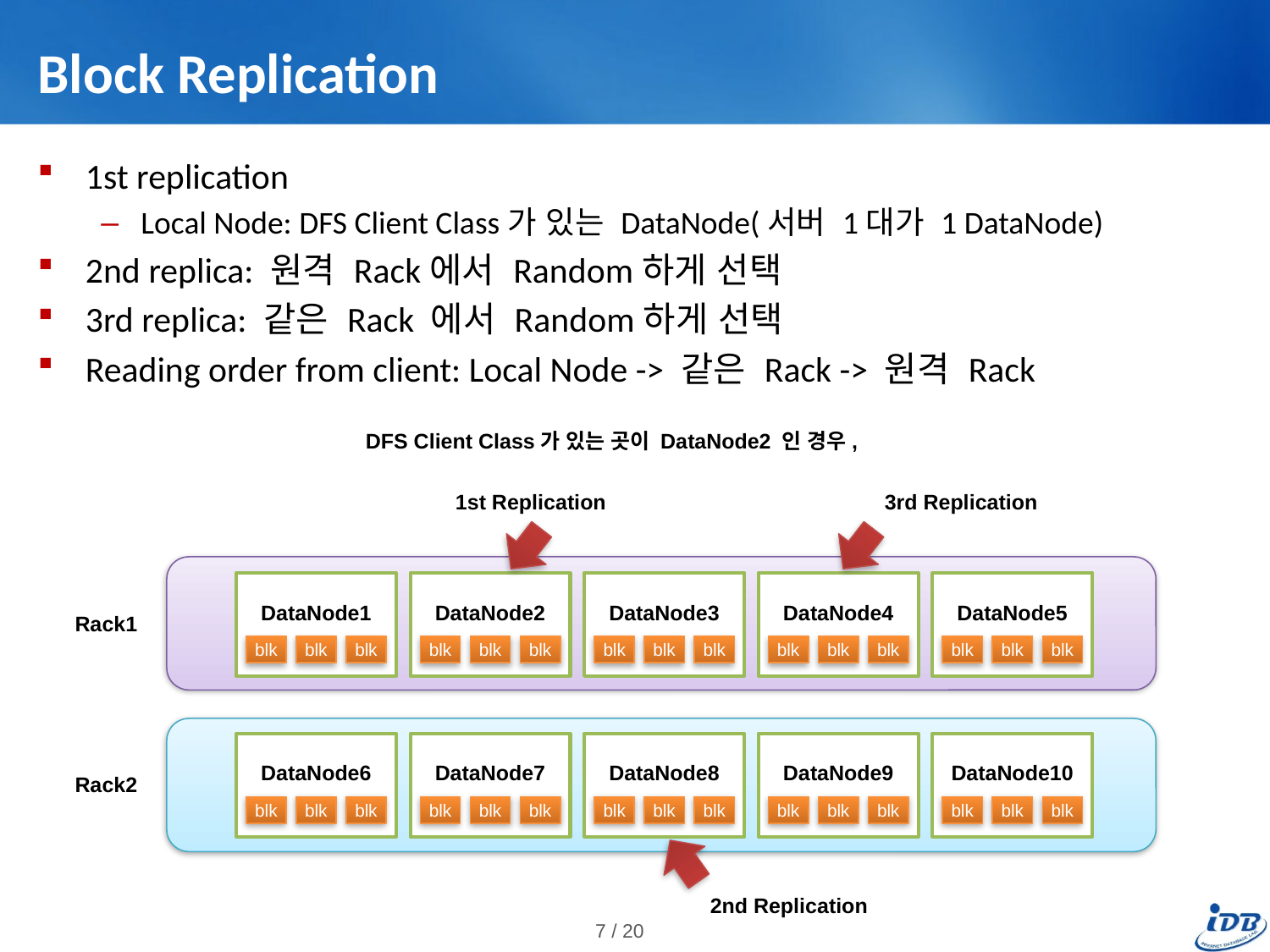

# Block Replication
1st replication
Local Node: DFS Client Class가 있는 DataNode(서버 1대가 1 DataNode)
2nd replica: 원격 Rack에서 Random하게 선택
3rd replica: 같은 Rack 에서 Random하게 선택
Reading order from client: Local Node -> 같은 Rack -> 원격 Rack
DFS Client Class가 있는 곳이 DataNode2 인 경우,
1st Replication
3rd Replication

DataNode1

blk
blk
blk
DataNode2

blk
blk
blk
DataNode3

blk
blk
blk
DataNode4

blk
blk
blk
DataNode5

blk
blk
blk
Rack1

DataNode6

blk
blk
blk
DataNode7

blk
blk
blk
DataNode8

blk
blk
blk
DataNode9

blk
blk
blk
DataNode10

blk
blk
blk
Rack2

2nd Replication